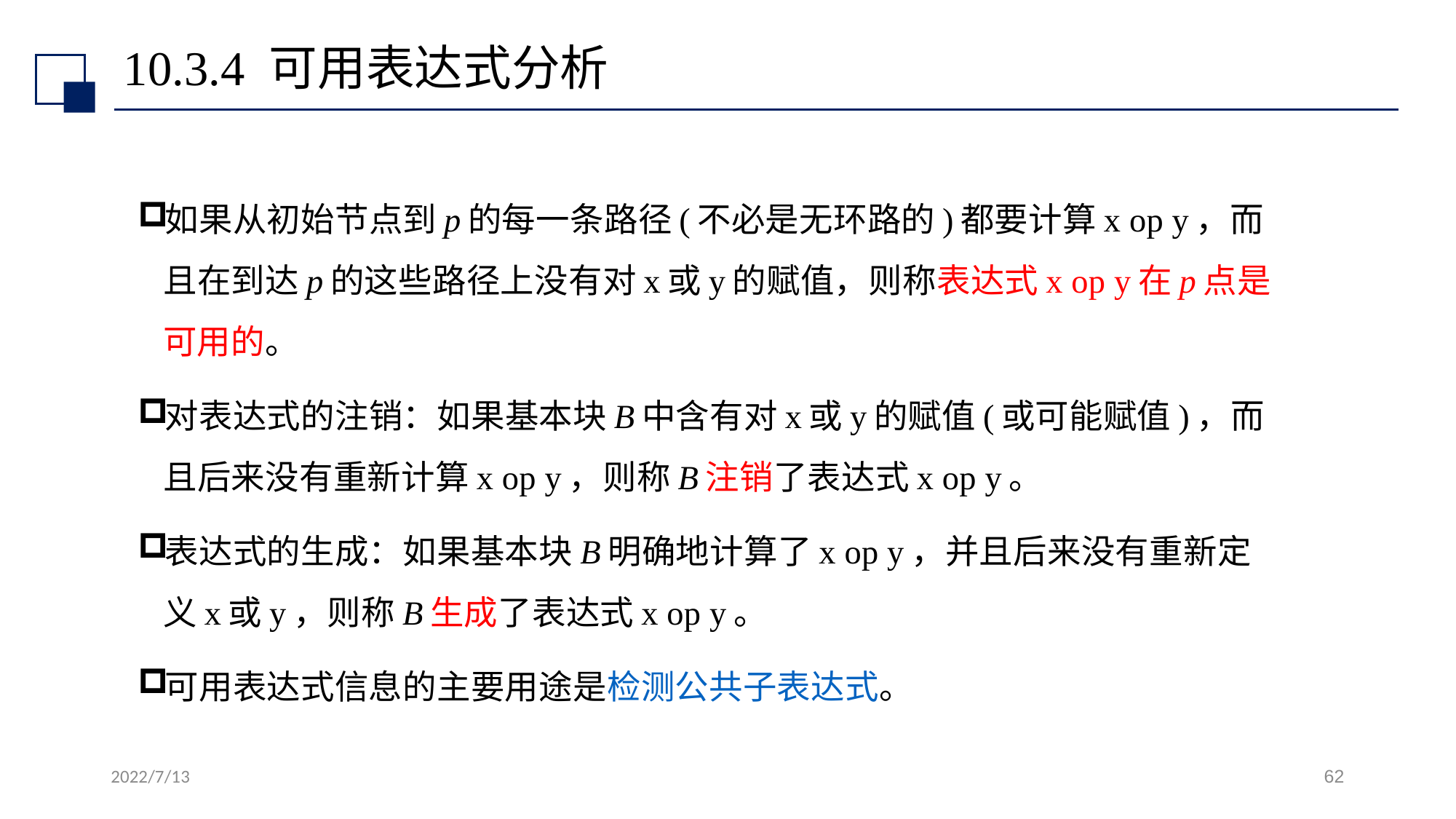

# 10.3.4 可用表达式分析
如果从初始节点到p的每一条路径(不必是无环路的)都要计算x op y，而且在到达p的这些路径上没有对x或y的赋值，则称表达式x op y在p点是可用的。
对表达式的注销：如果基本块B中含有对x或y的赋值(或可能赋值)，而且后来没有重新计算x op y，则称B注销了表达式x op y。
表达式的生成：如果基本块B明确地计算了x op y，并且后来没有重新定义x或y，则称B生成了表达式x op y。
可用表达式信息的主要用途是检测公共子表达式。
2022/7/13
62